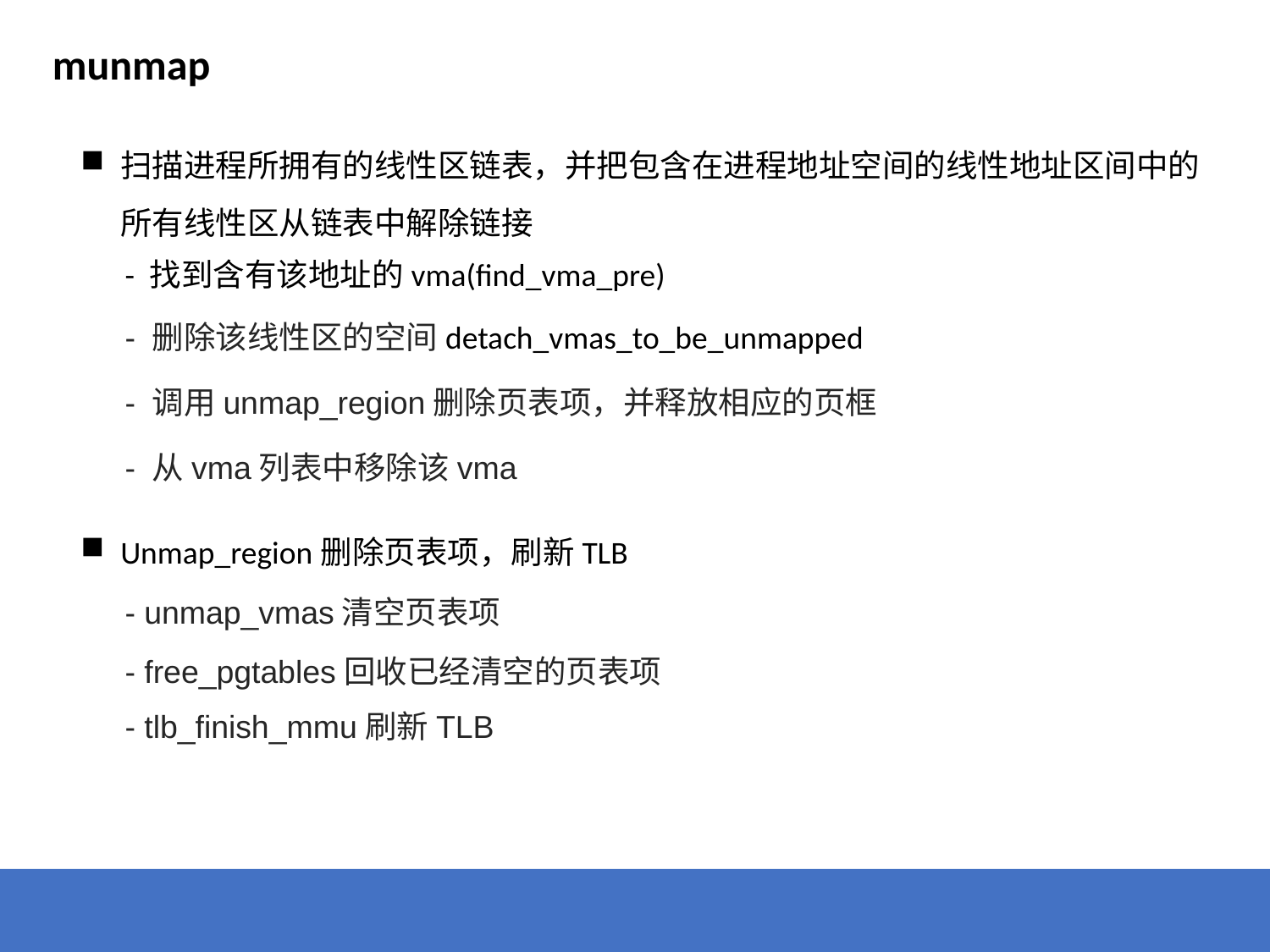

munmap
扫描进程所拥有的线性区链表，并把包含在进程地址空间的线性地址区间中的所有线性区从链表中解除链接
- 找到含有该地址的vma(find_vma_pre)
- 删除该线性区的空间detach_vmas_to_be_unmapped
- 调用unmap_region删除页表项，并释放相应的页框
- 从vma列表中移除该vma
Unmap_region删除页表项，刷新TLB
- unmap_vmas清空页表项
- free_pgtables回收已经清空的页表项
- tlb_finish_mmu刷新TLB